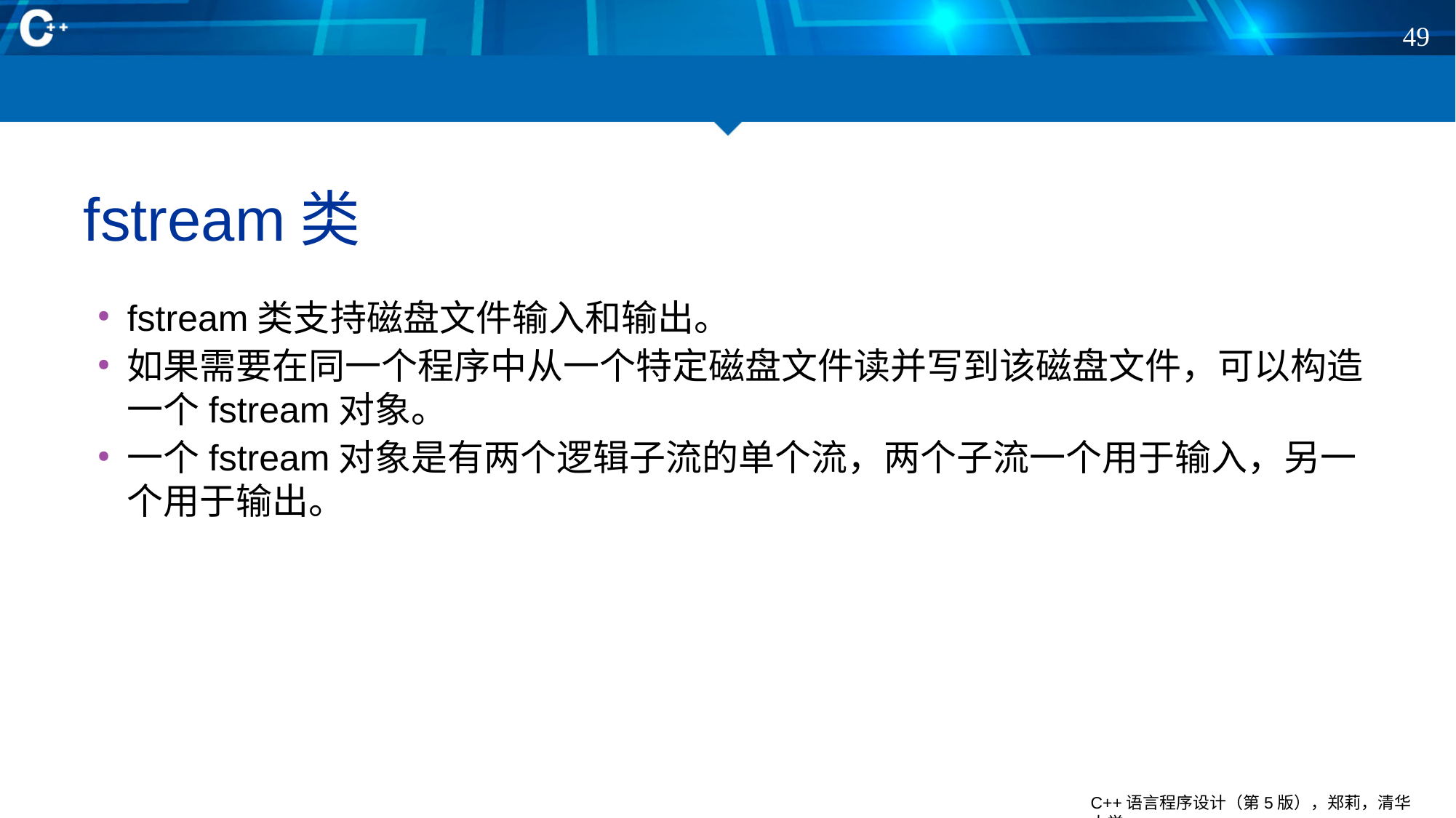

49
# fstream类
fstream类支持磁盘文件输入和输出。
如果需要在同一个程序中从一个特定磁盘文件读并写到该磁盘文件，可以构造一个fstream对象。
一个fstream对象是有两个逻辑子流的单个流，两个子流一个用于输入，另一个用于输出。